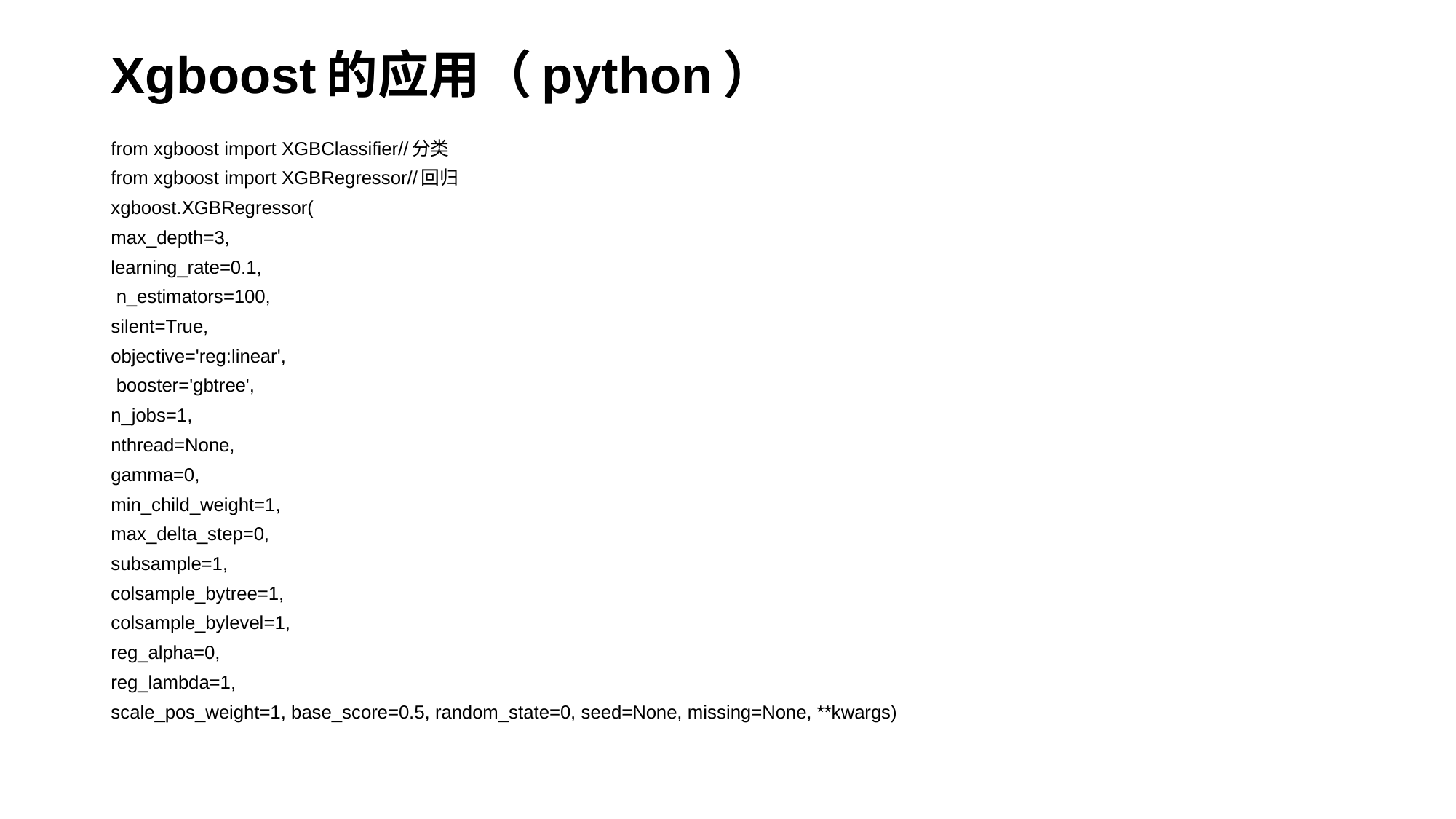

# Xgboost的应用（python）
from xgboost import XGBClassifier//分类
from xgboost import XGBRegressor//回归
xgboost.XGBRegressor(
max_depth=3,
learning_rate=0.1,
 n_estimators=100,
silent=True,
objective='reg:linear',
 booster='gbtree',
n_jobs=1,
nthread=None,
gamma=0,
min_child_weight=1,
max_delta_step=0,
subsample=1,
colsample_bytree=1,
colsample_bylevel=1,
reg_alpha=0,
reg_lambda=1,
scale_pos_weight=1, base_score=0.5, random_state=0, seed=None, missing=None, **kwargs)